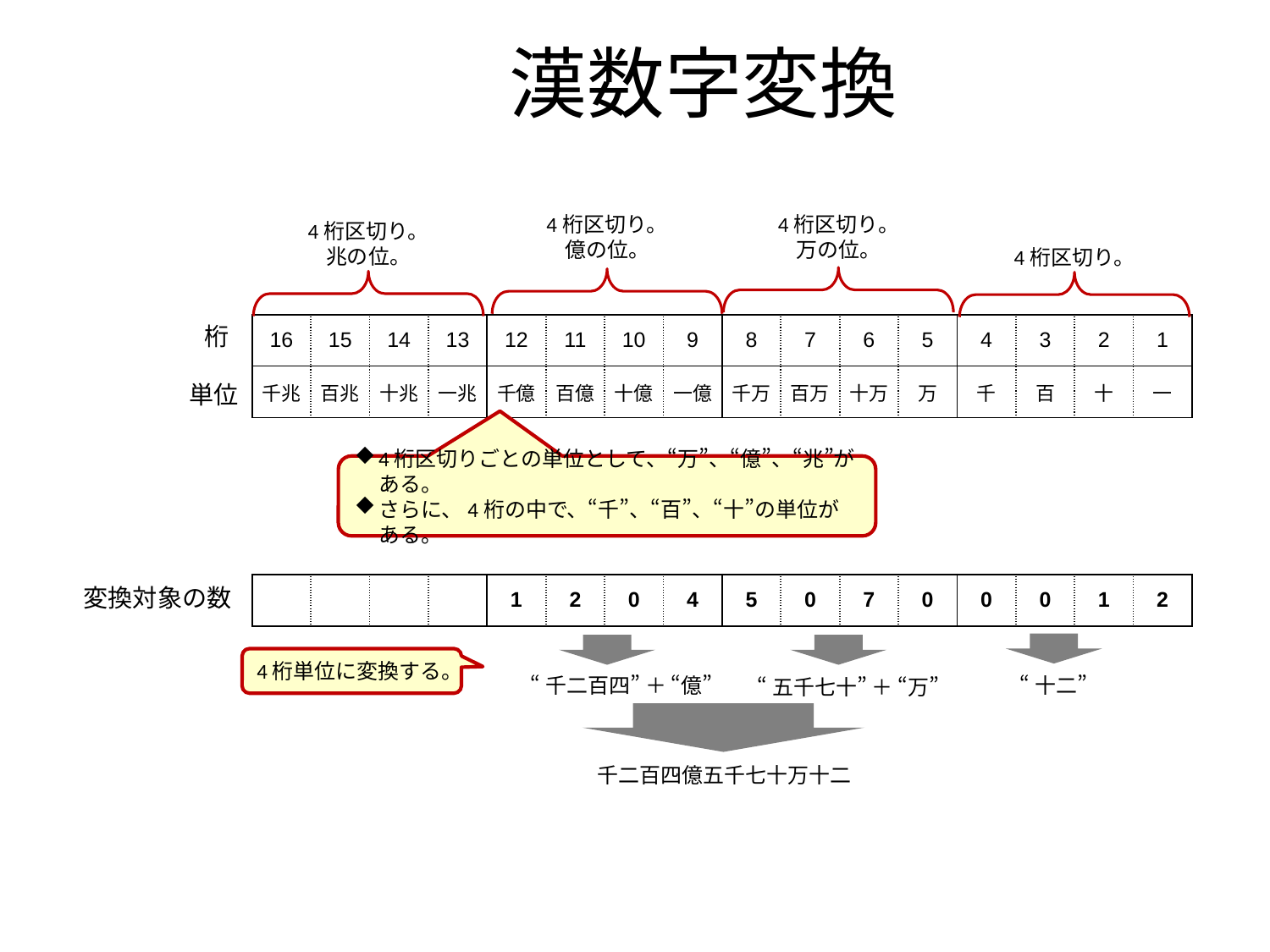

# 漢数字変換

4桁区切り。
億の位。
4桁区切り。
万の位。
4桁区切り。
兆の位。
4桁区切り。
桁
| 16 | 15 | 14 | 13 | 12 | 11 | 10 | 9 | 8 | 7 | 6 | 5 | 4 | 3 | 2 | 1 |
| --- | --- | --- | --- | --- | --- | --- | --- | --- | --- | --- | --- | --- | --- | --- | --- |
| 千兆 | 百兆 | 十兆 | 一兆 | 千億 | 百億 | 十億 | 一億 | 千万 | 百万 | 十万 | 万 | 千 | 百 | 十 | 一 |
単位
4桁区切りごとの単位として、“万”、“億”、“兆”がある。
さらに、4桁の中で、“千”、“百”、“十”の単位がある。
|  |  |  |  | 1 | 2 | 0 | 4 | 5 | 0 | 7 | 0 | 0 | 0 | 1 | 2 |
| --- | --- | --- | --- | --- | --- | --- | --- | --- | --- | --- | --- | --- | --- | --- | --- |
変換対象の数

4桁単位に変換する。
“十二”
“千二百四” ＋ “億”
“五千七十” ＋ “万”

千二百四億五千七十万十二